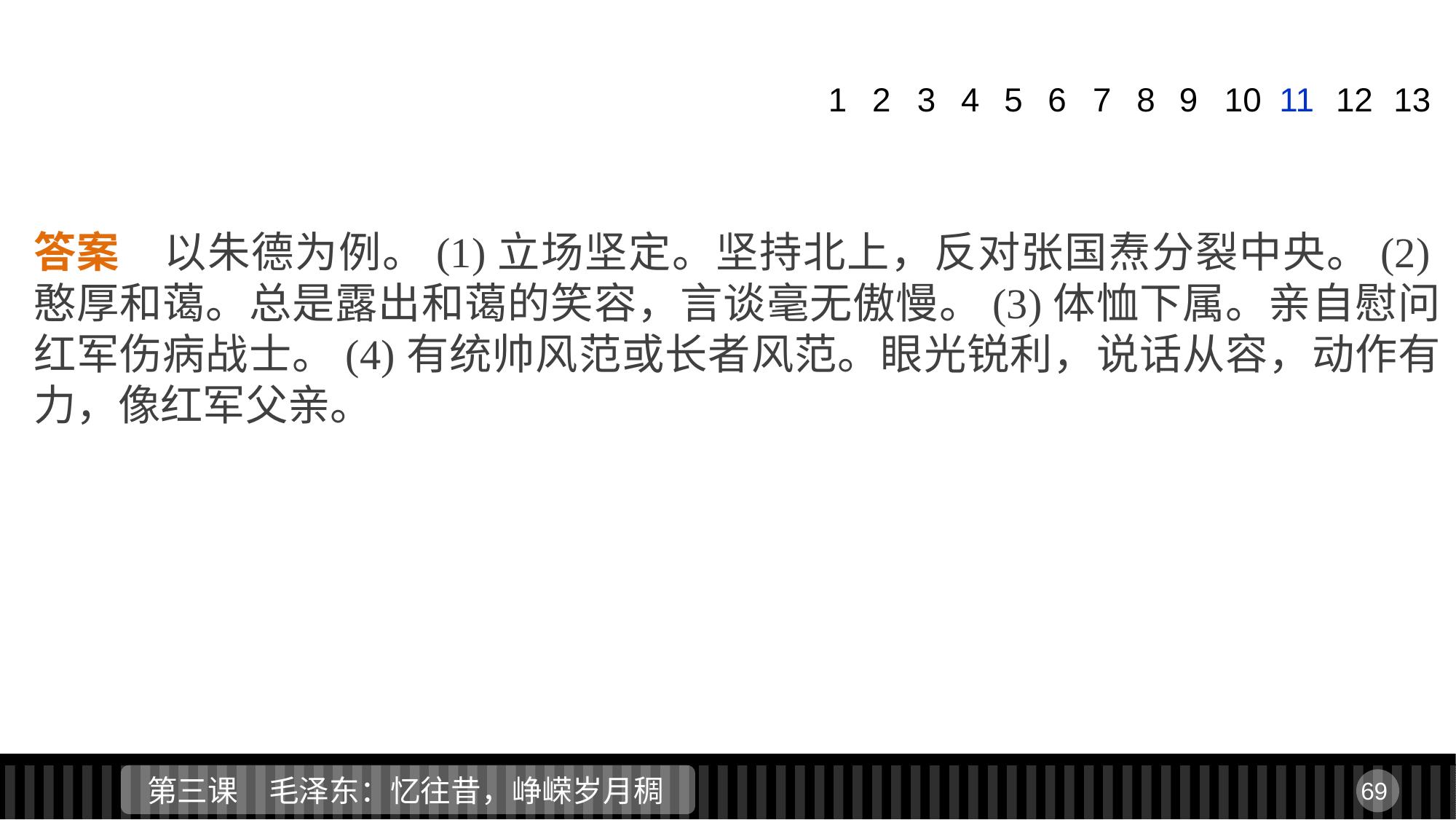

1
2
3
4
5
6
7
8
9
11
12
13
10
答案　以朱德为例。(1)立场坚定。坚持北上，反对张国焘分裂中央。(2)憨厚和蔼。总是露出和蔼的笑容，言谈毫无傲慢。(3)体恤下属。亲自慰问红军伤病战士。(4)有统帅风范或长者风范。眼光锐利，说话从容，动作有力，像红军父亲。